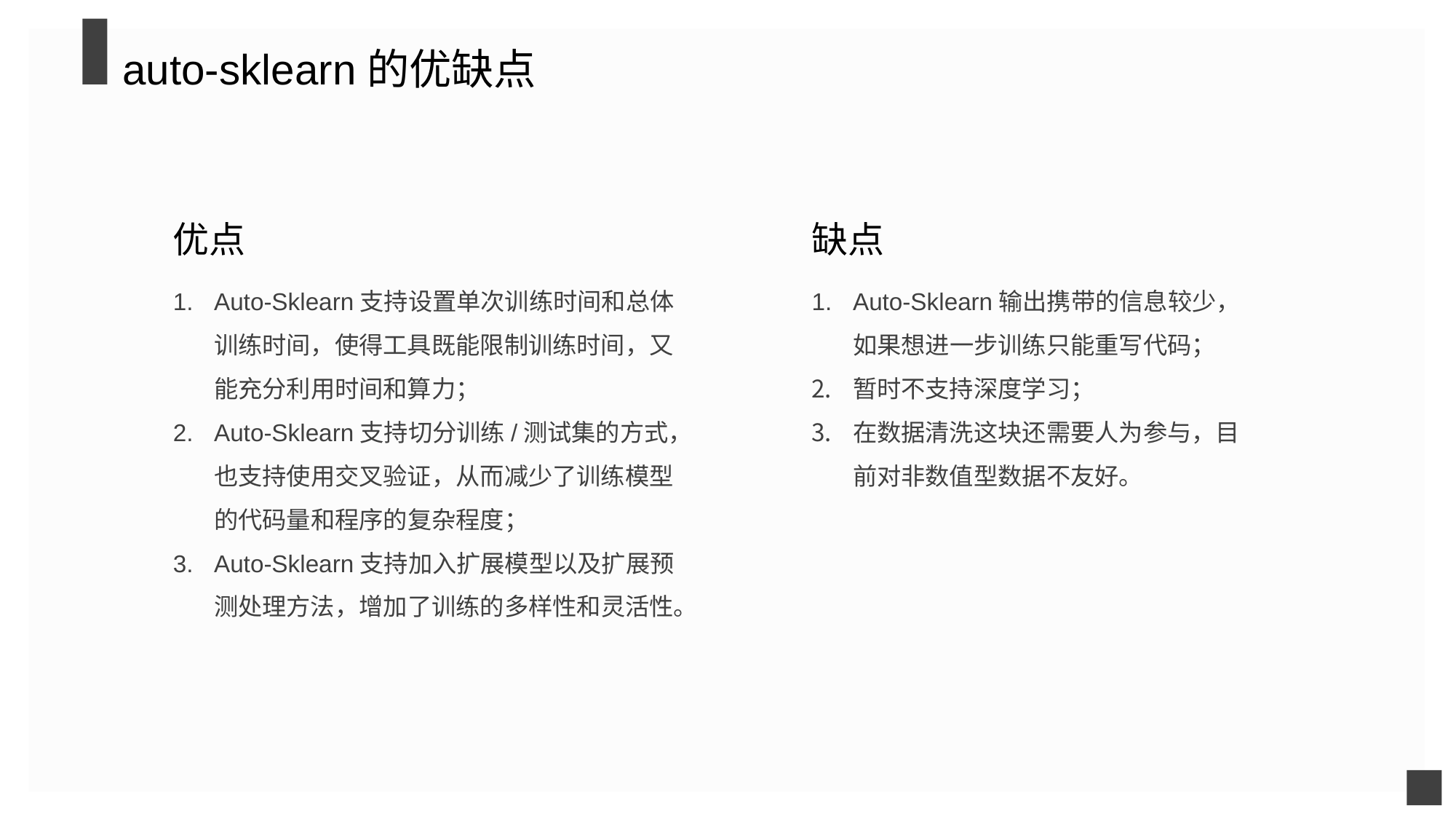

auto-sklearn的优缺点
优点
缺点
Auto-Sklearn支持设置单次训练时间和总体训练时间，使得工具既能限制训练时间，又能充分利用时间和算力；
Auto-Sklearn支持切分训练/测试集的方式，也支持使用交叉验证，从而减少了训练模型的代码量和程序的复杂程度；
Auto-Sklearn支持加入扩展模型以及扩展预测处理方法，增加了训练的多样性和灵活性。

Auto-Sklearn输出携带的信息较少，如果想进一步训练只能重写代码；
暂时不支持深度学习；
在数据清洗这块还需要人为参与，目前对非数值型数据不友好。